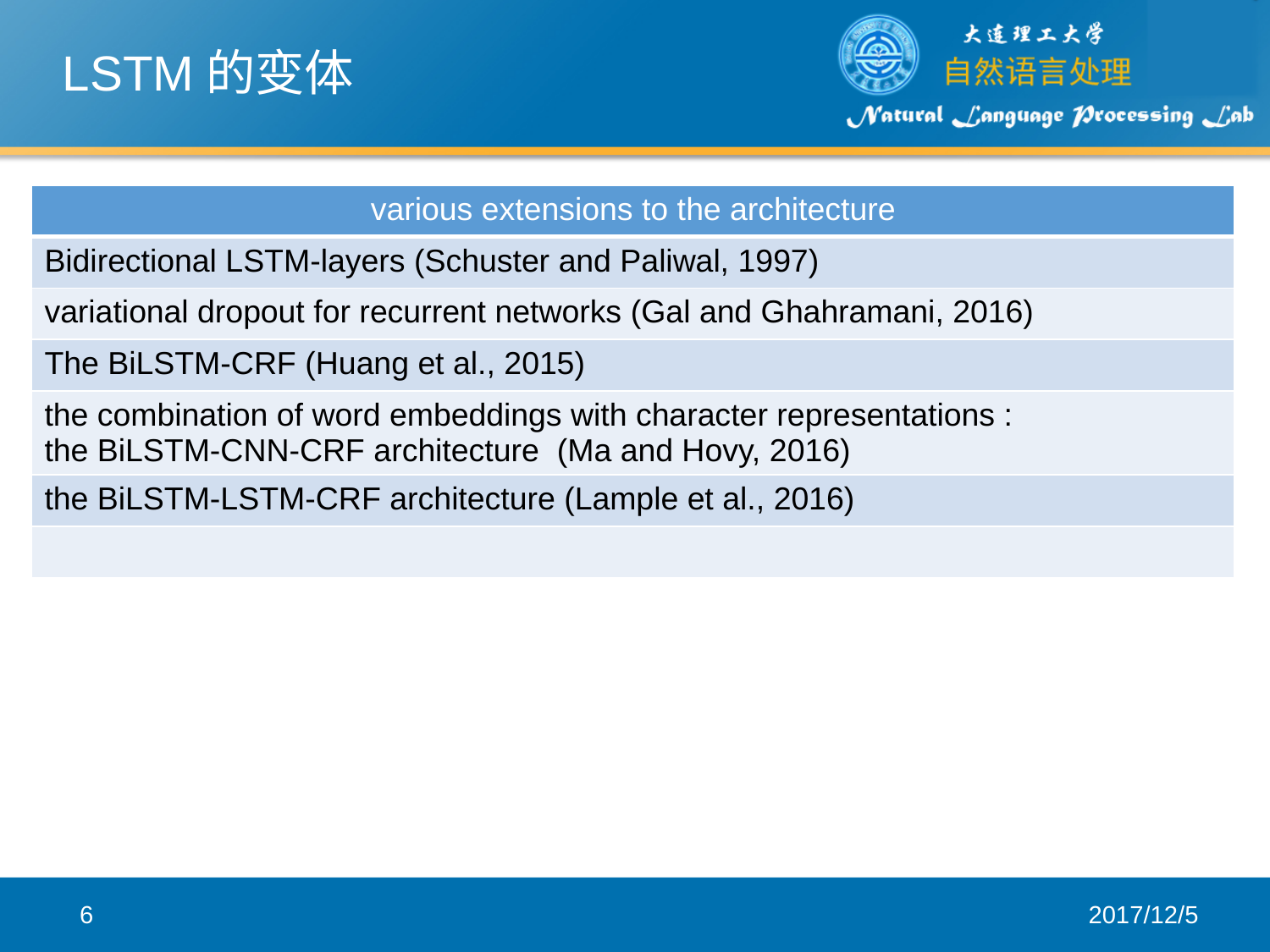

# LSTM的变体
| various extensions to the architecture |
| --- |
| Bidirectional LSTM-layers (Schuster and Paliwal, 1997) |
| variational dropout for recurrent networks (Gal and Ghahramani, 2016) |
| The BiLSTM-CRF (Huang et al., 2015) |
| the combination of word embeddings with character representations : the BiLSTM-CNN-CRF architecture (Ma and Hovy, 2016) |
| the BiLSTM-LSTM-CRF architecture (Lample et al., 2016) |
|  |
6
2017/12/5